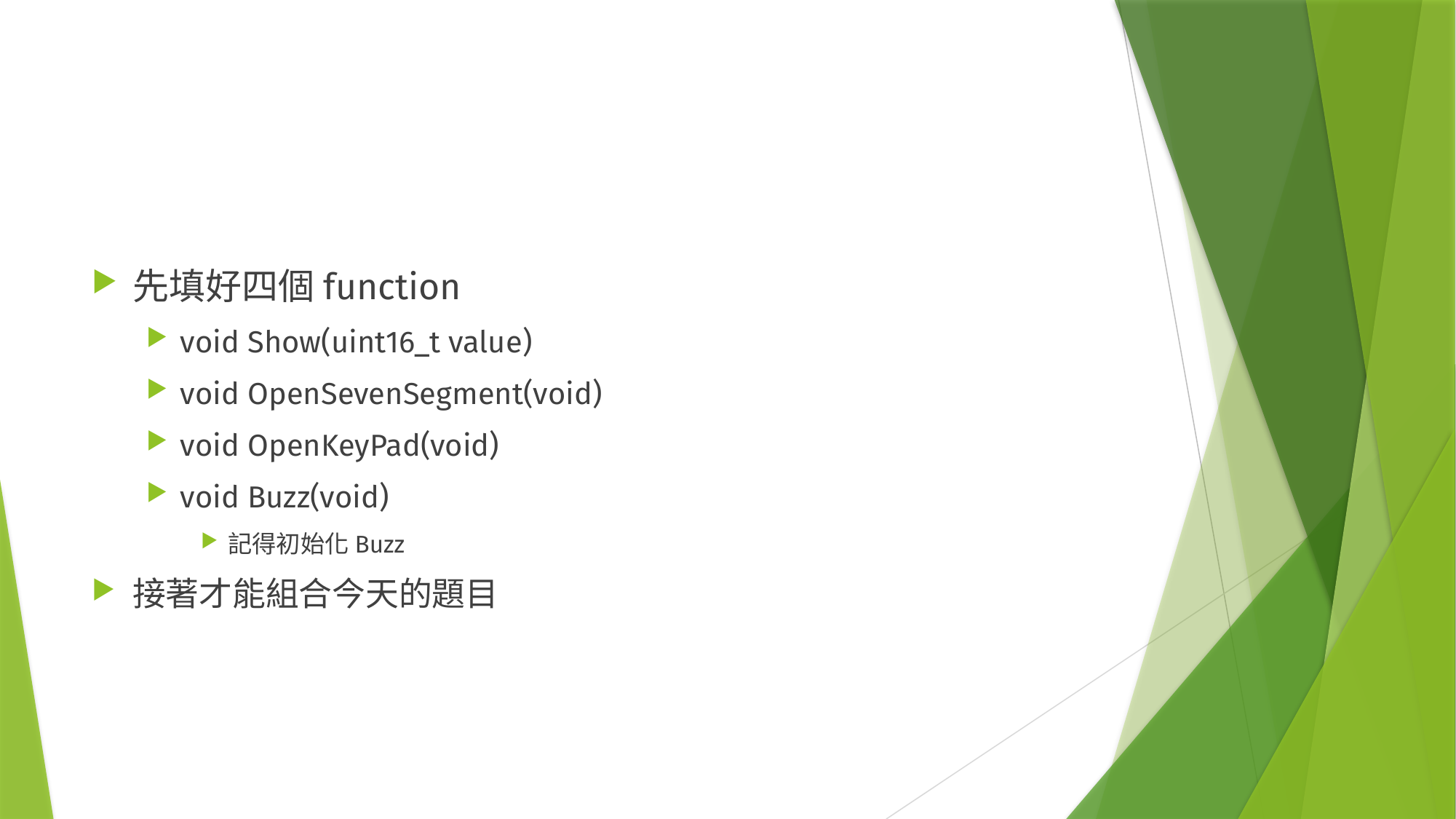

#
先填好四個function
void Show(uint16_t value)
void OpenSevenSegment(void)
void OpenKeyPad(void)
void Buzz(void)
記得初始化Buzz
接著才能組合今天的題目